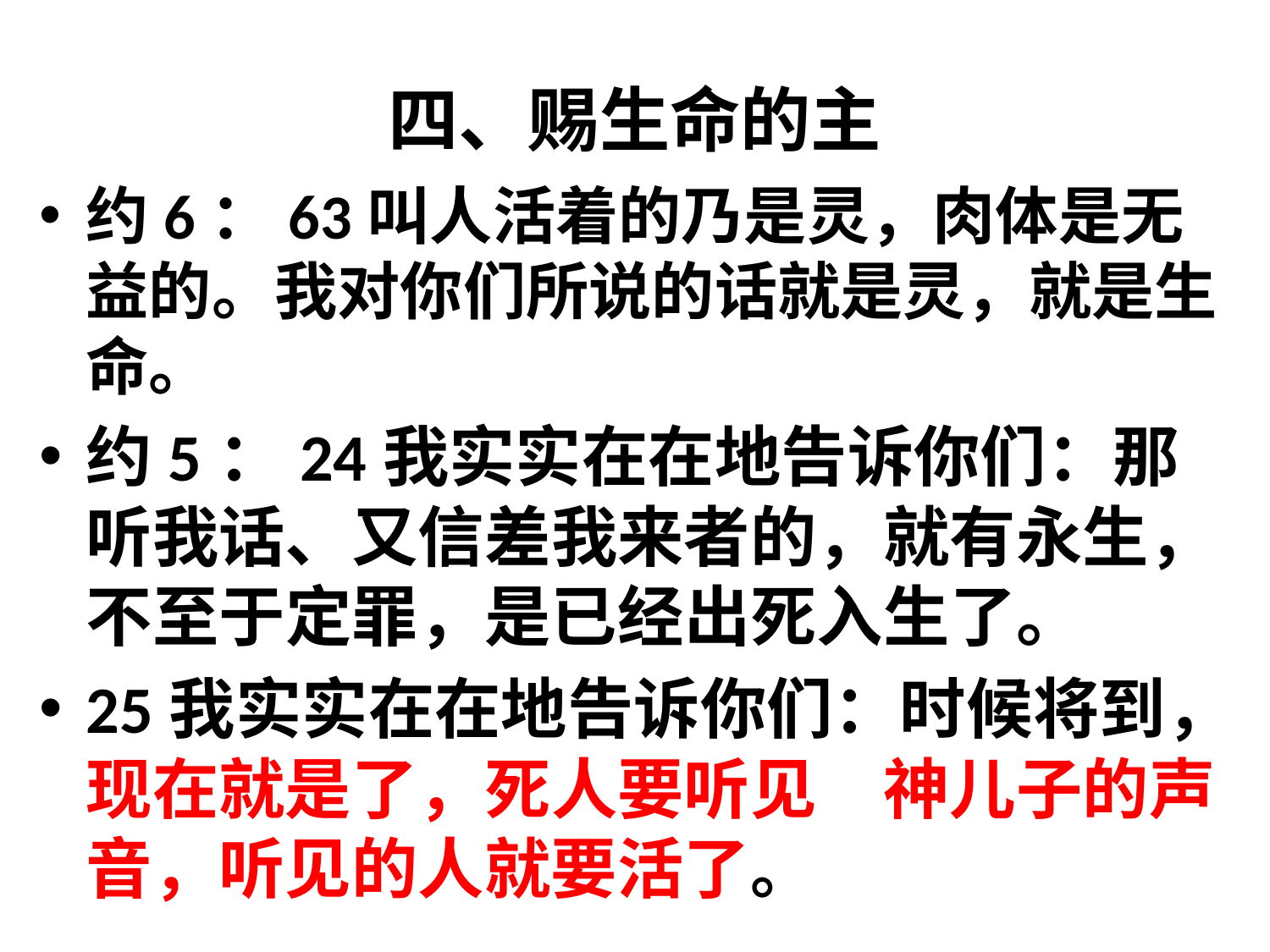

# 四、赐生命的主
约6：63叫人活着的乃是灵，肉体是无益的。我对你们所说的话就是灵，就是生命。
约5：24我实实在在地告诉你们：那听我话、又信差我来者的，就有永生，不至于定罪，是已经出死入生了。
25我实实在在地告诉你们：时候将到，现在就是了，死人要听见　神儿子的声音，听见的人就要活了。